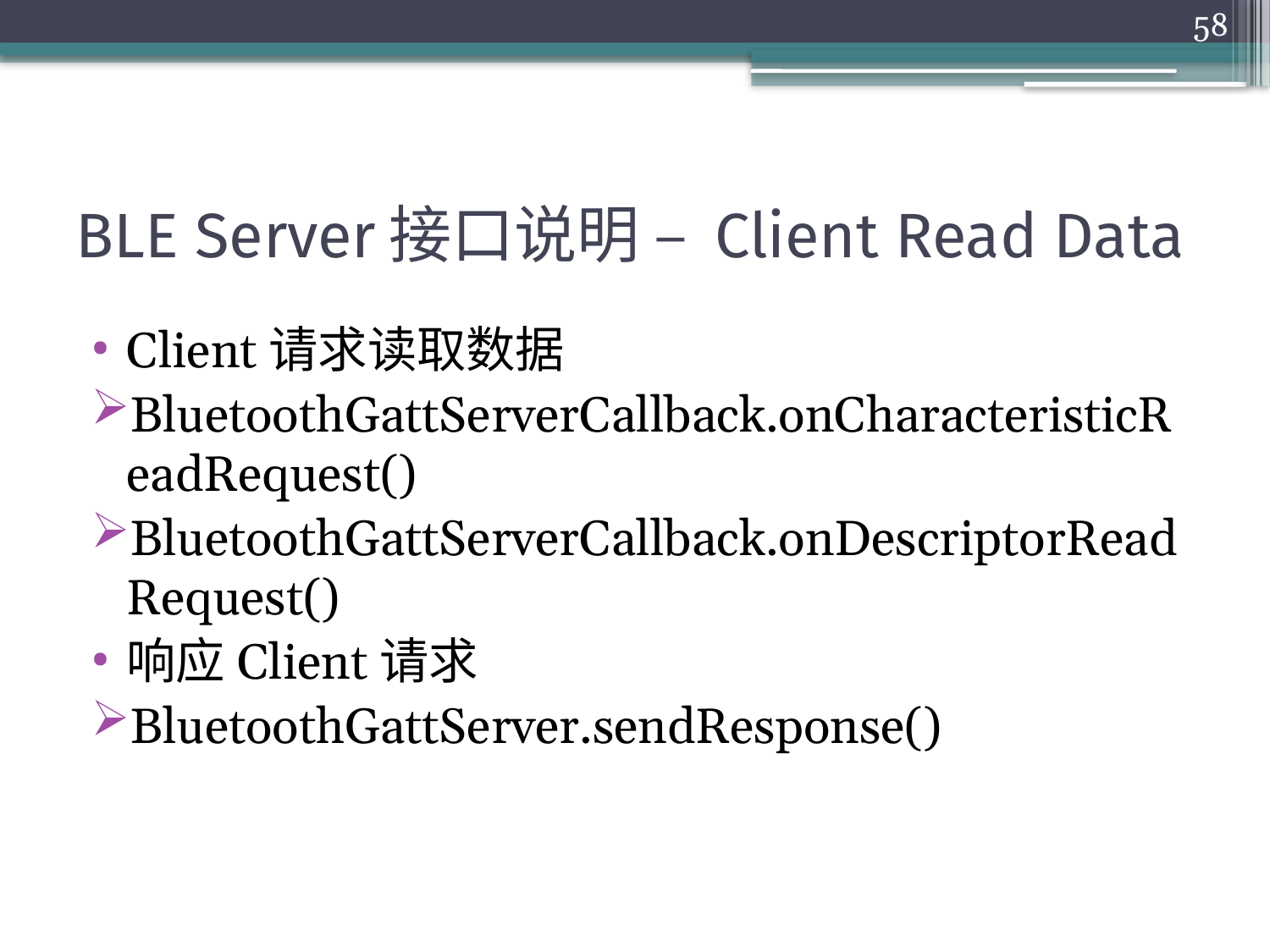

58
# BLE Server接口说明 – Client Read Data
Client请求读取数据
BluetoothGattServerCallback.onCharacteristicReadRequest()
BluetoothGattServerCallback.onDescriptorReadRequest()
响应Client请求
BluetoothGattServer.sendResponse()